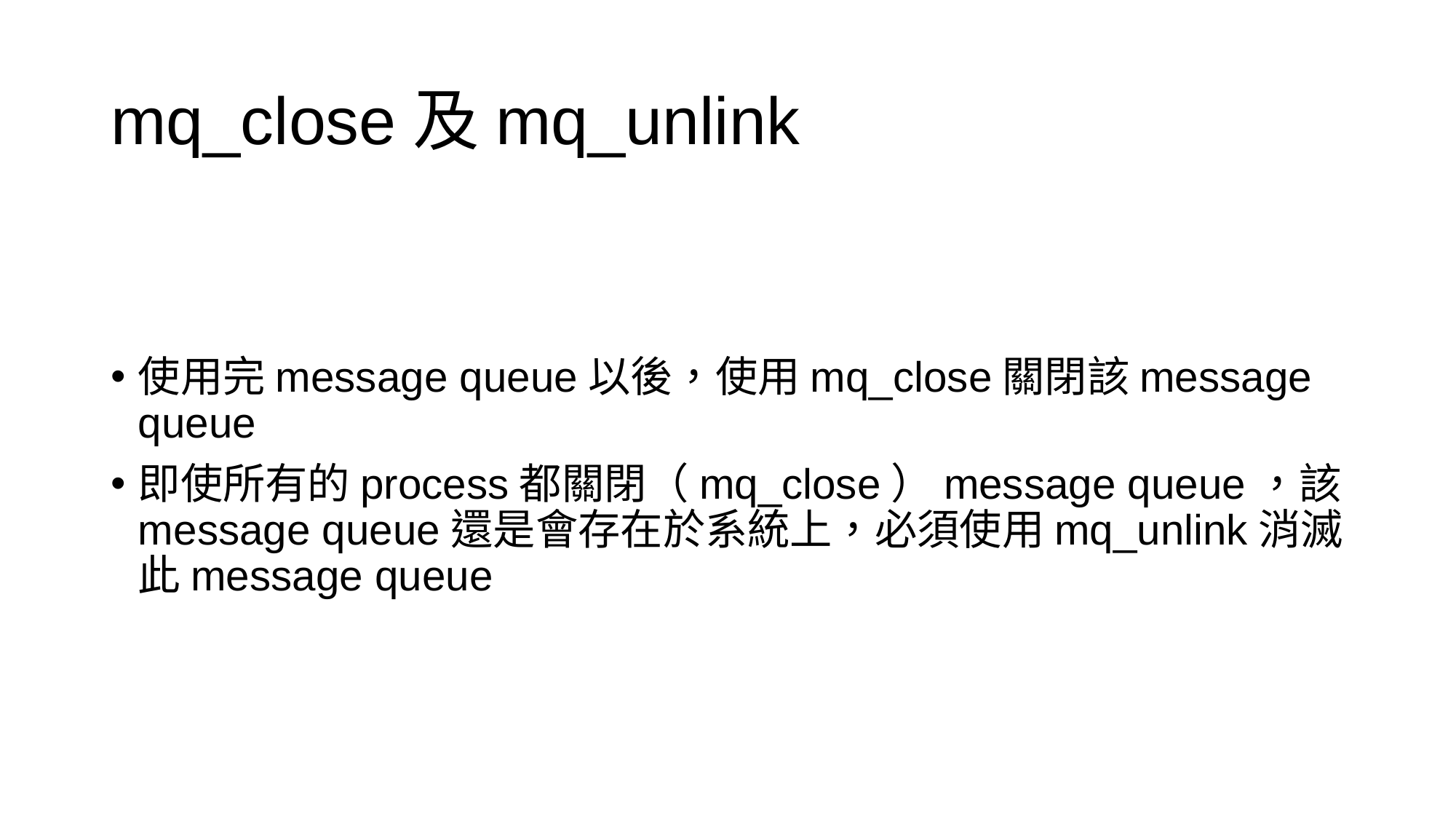

# mq_close及mq_unlink
使用完message queue以後，使用mq_close關閉該message queue
即使所有的process都關閉（mq_close）message queue，該message queue還是會存在於系統上，必須使用mq_unlink消滅此message queue